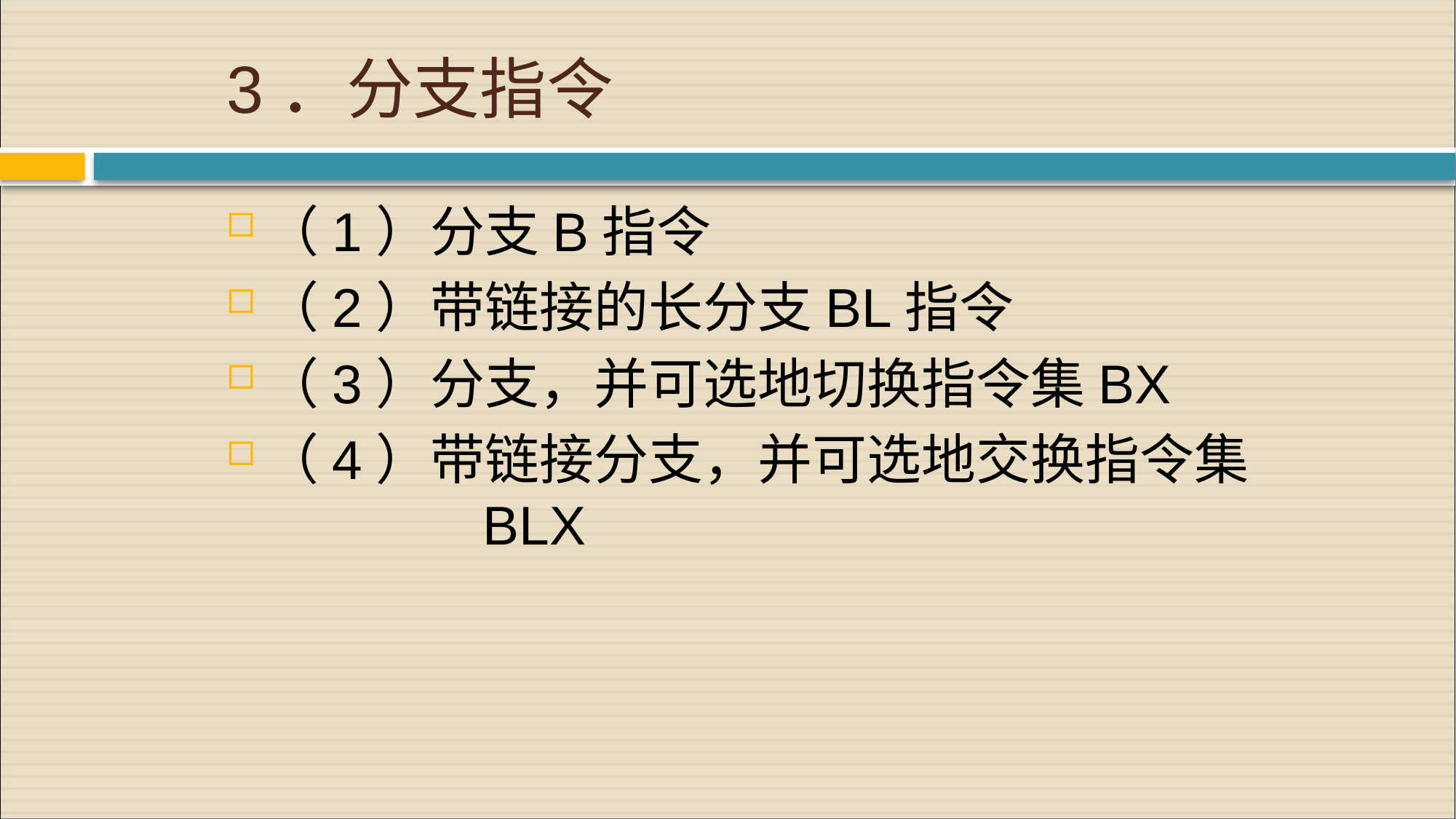

# 3．分支指令
（1）分支B指令
（2）带链接的长分支BL指令
（3）分支，并可选地切换指令集BX
（4）带链接分支，并可选地交换指令集     		BLX